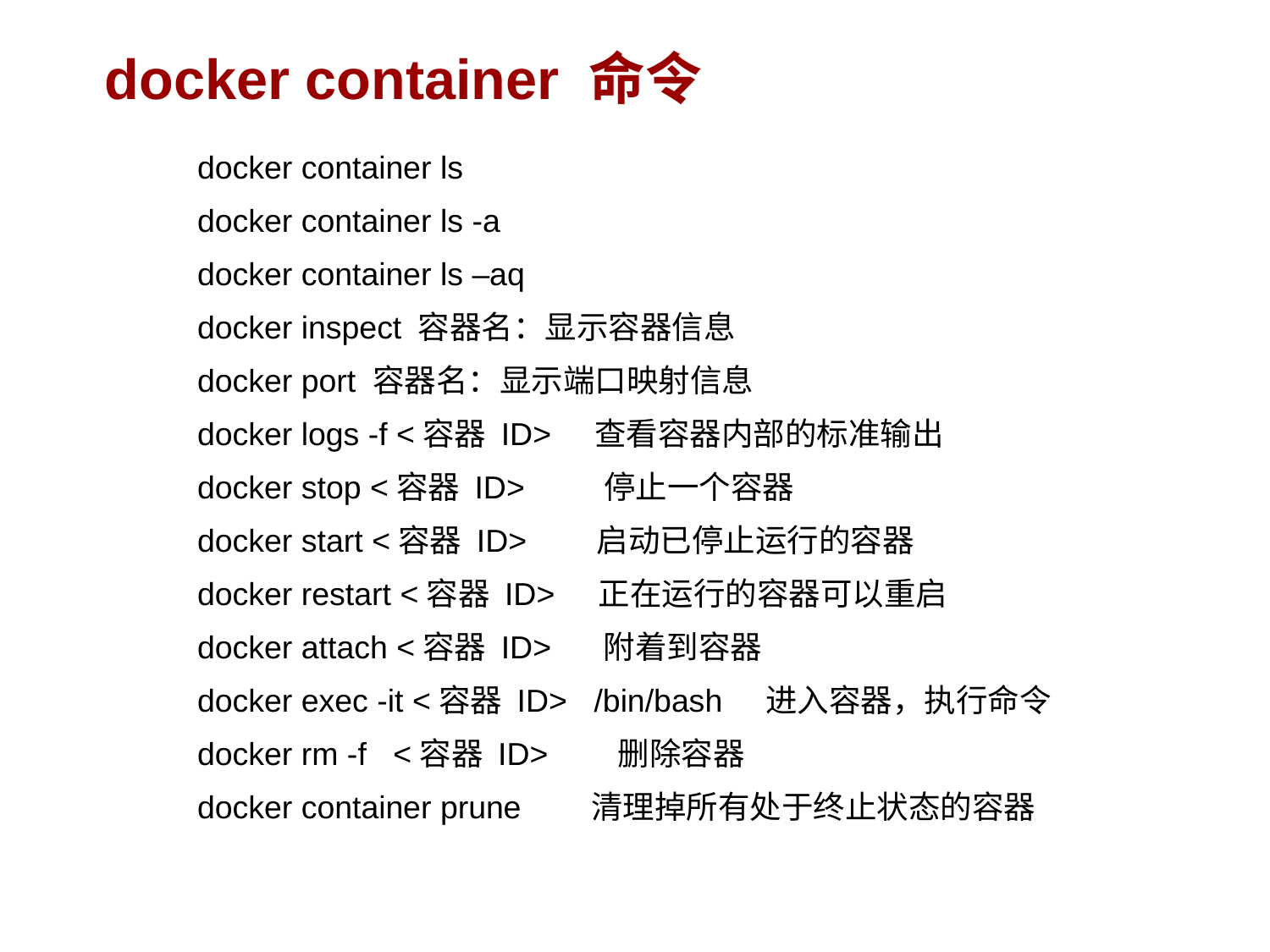

# docker container 命令
docker container ls
docker container ls -a
docker container ls –aq
docker inspect 容器名：显示容器信息
docker port 容器名：显示端口映射信息
docker logs -f <容器 ID>    查看容器内部的标准输出
docker stop <容器 ID>        停止一个容器
docker start <容器 ID>       启动已停止运行的容器
docker restart <容器 ID>    正在运行的容器可以重启
docker attach <容器 ID>     附着到容器
docker exec -it <容器 ID>   /bin/bash    进入容器，执行命令
docker rm -f   <容器 ID>       删除容器
docker container prune       清理掉所有处于终止状态的容器